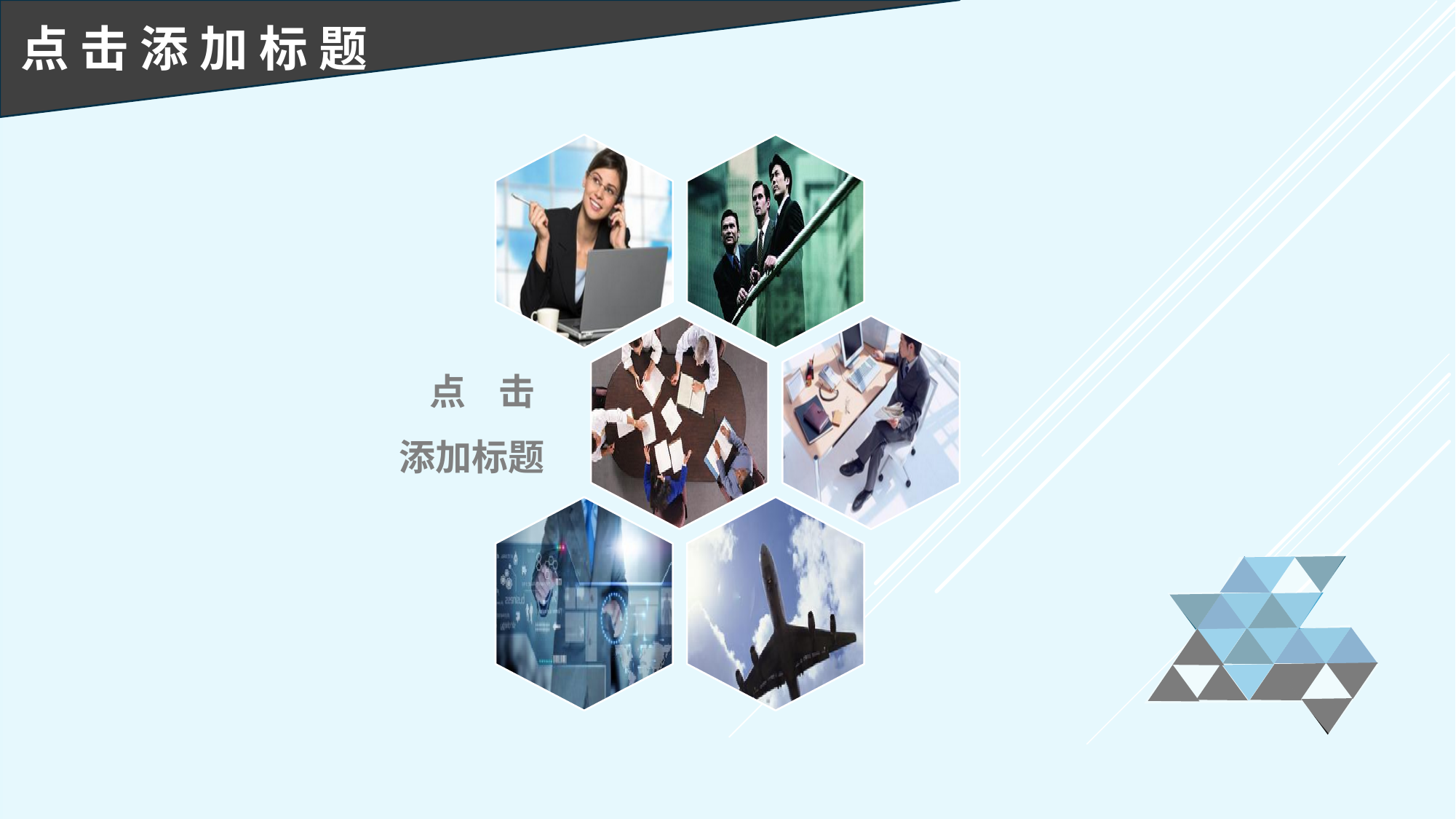

点 击 添 加 标 题

点    击
添加标题